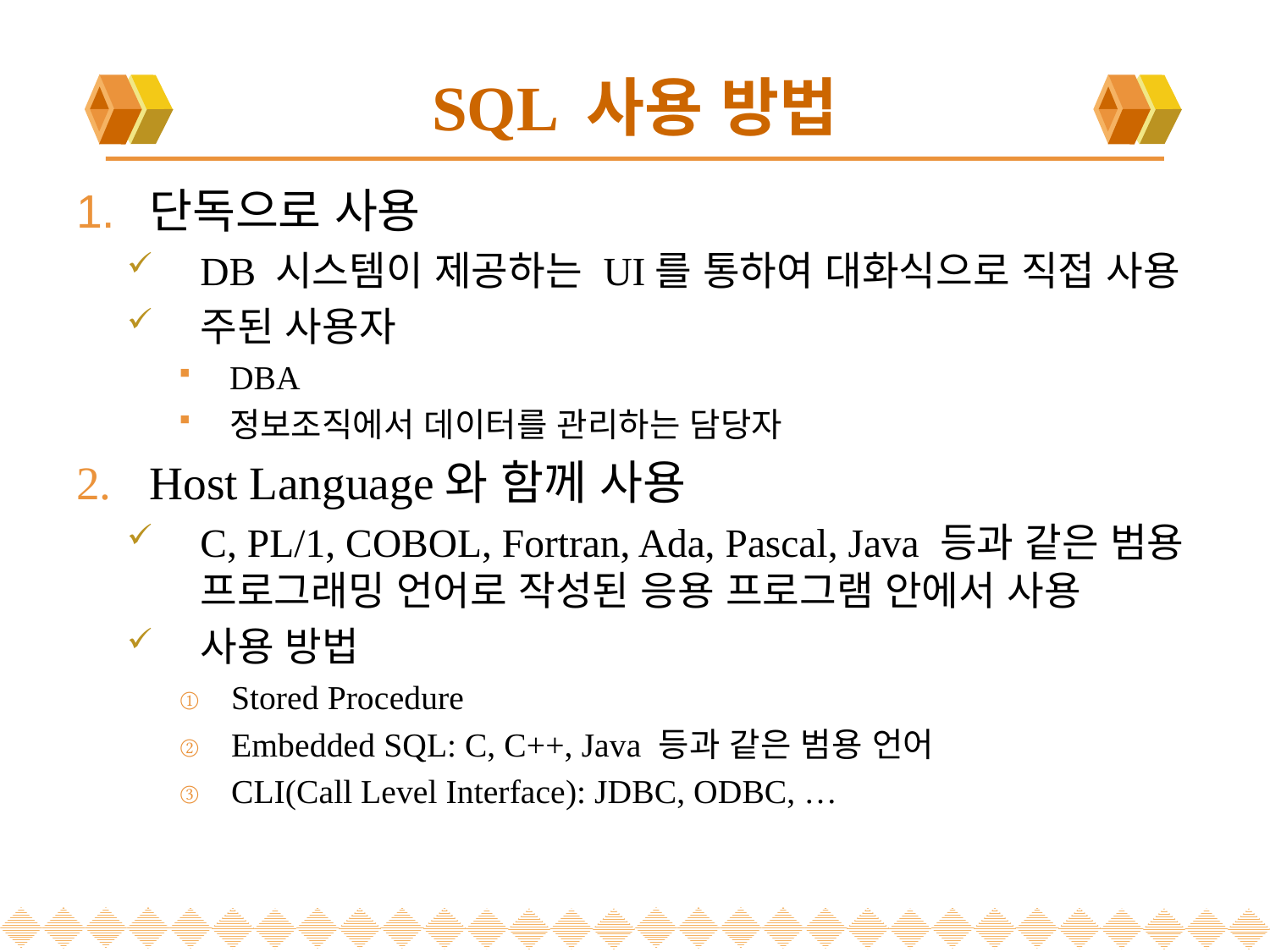

# SQL 사용 방법
단독으로 사용
DB 시스템이 제공하는 UI를 통하여 대화식으로 직접 사용
주된 사용자
DBA
정보조직에서 데이터를 관리하는 담당자
Host Language와 함께 사용
C, PL/1, COBOL, Fortran, Ada, Pascal, Java 등과 같은 범용 프로그래밍 언어로 작성된 응용 프로그램 안에서 사용
사용 방법
Stored Procedure
Embedded SQL: C, C++, Java 등과 같은 범용 언어
CLI(Call Level Interface): JDBC, ODBC, …